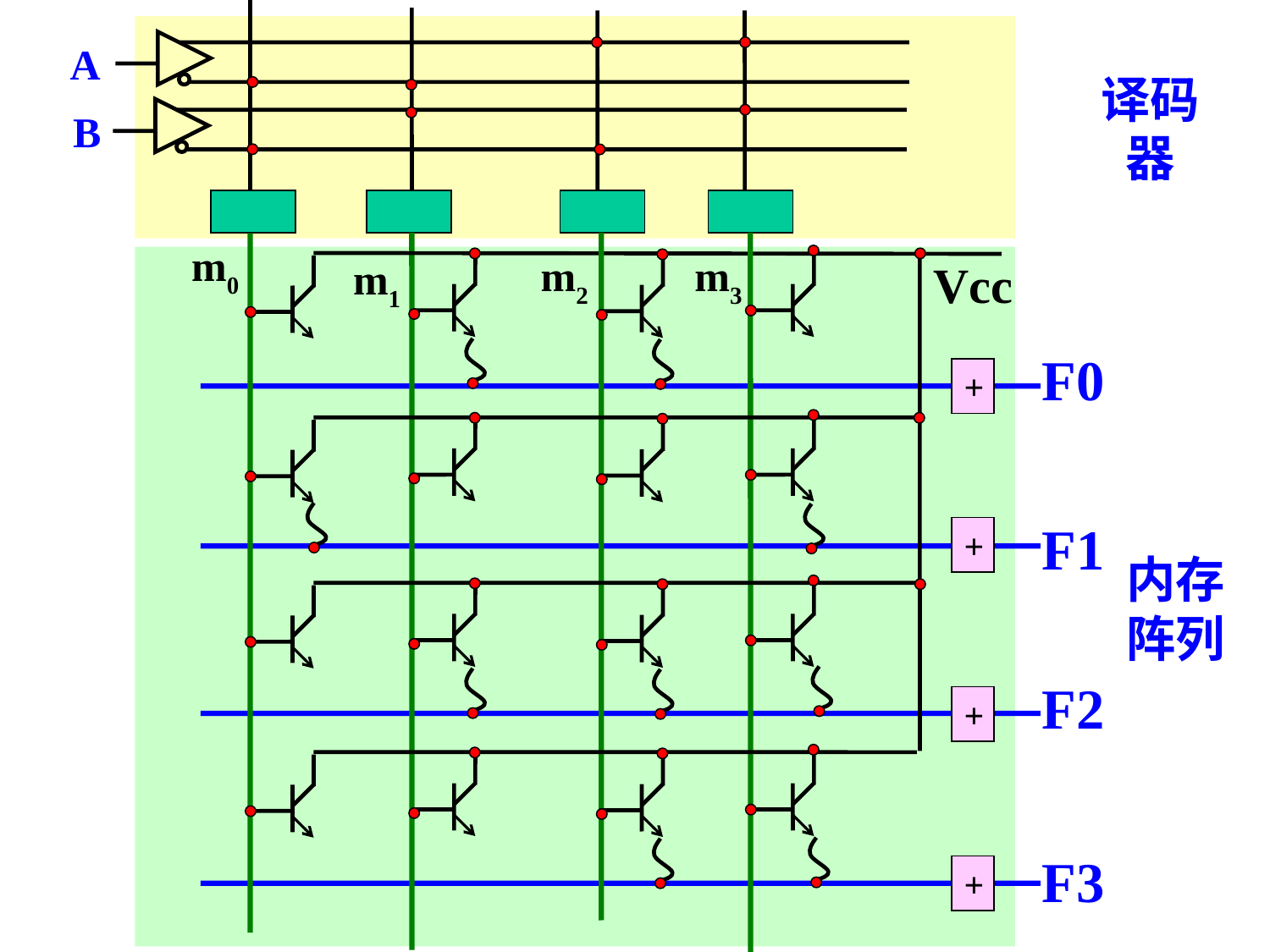

A

译码器

B

m0

m2
m3

m1

Vcc

F0

+

F1
+
内存阵列

F2

+

F3
+